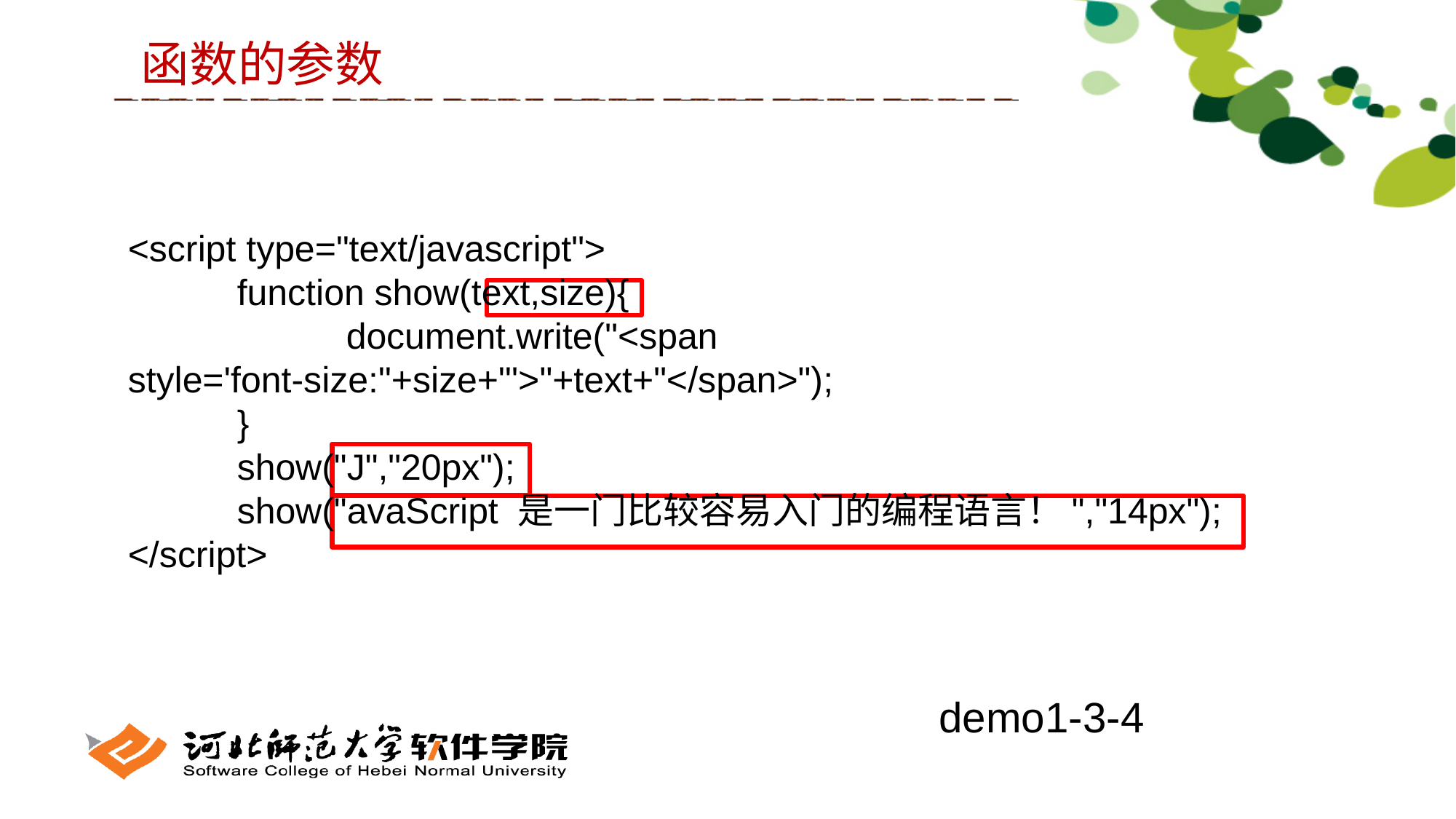

函数的参数
<script type="text/javascript">
	function show(text,size){
		document.write("<span style='font-size:"+size+"'>"+text+"</span>");
	}
	show("J","20px");
	show("avaScript 是一门比较容易入门的编程语言！","14px");
</script>

demo1-3-4